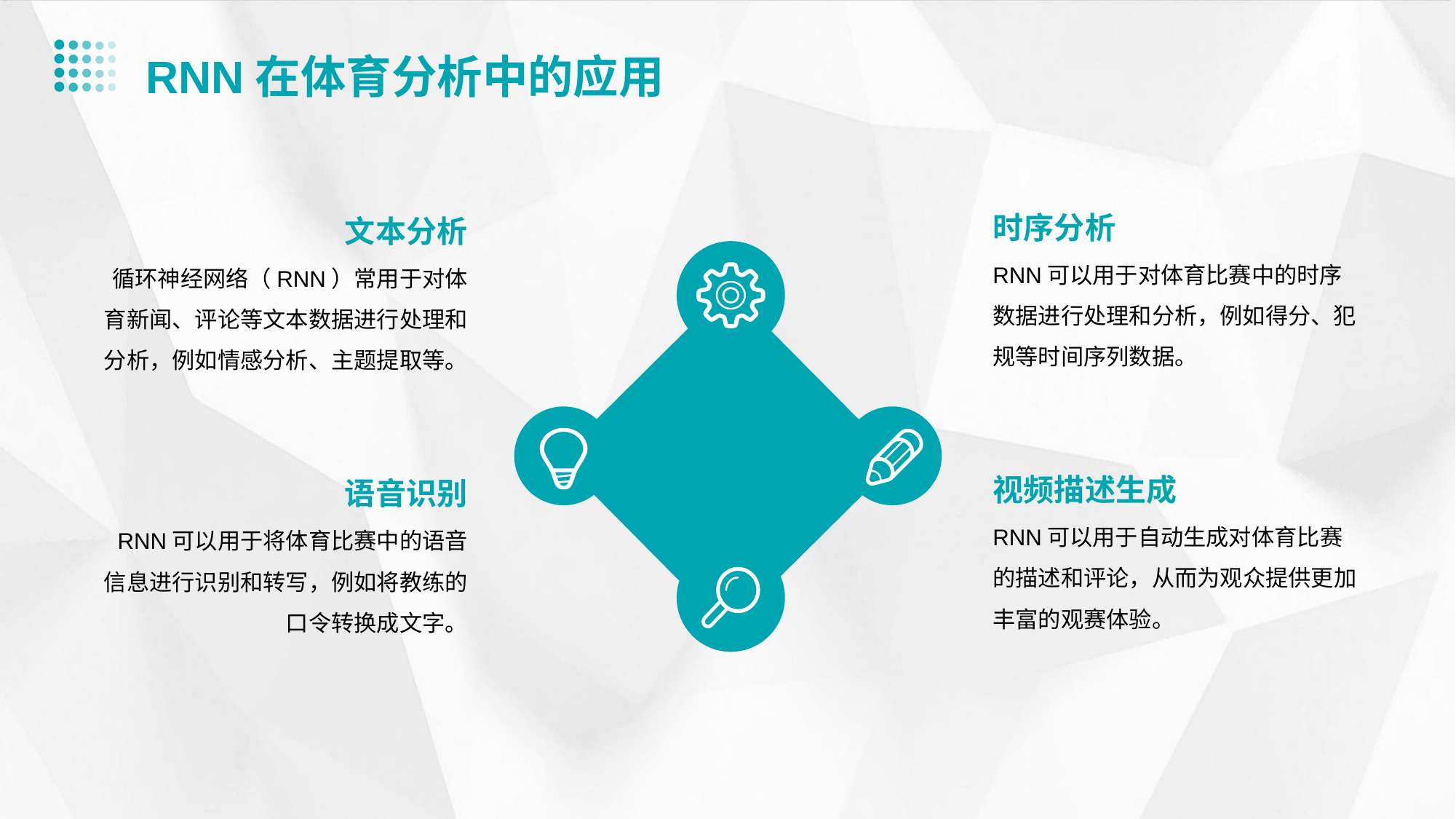

RNN在体育分析中的应用

时序分析
文本分析
RNN可以用于对体育比赛中的时序数据进行处理和分析，例如得分、犯规等时间序列数据。
循环神经网络（RNN）常用于对体育新闻、评论等文本数据进行处理和分析，例如情感分析、主题提取等。

视频描述生成
语音识别
RNN可以用于自动生成对体育比赛的描述和评论，从而为观众提供更加丰富的观赛体验。
RNN可以用于将体育比赛中的语音信息进行识别和转写，例如将教练的口令转换成文字。